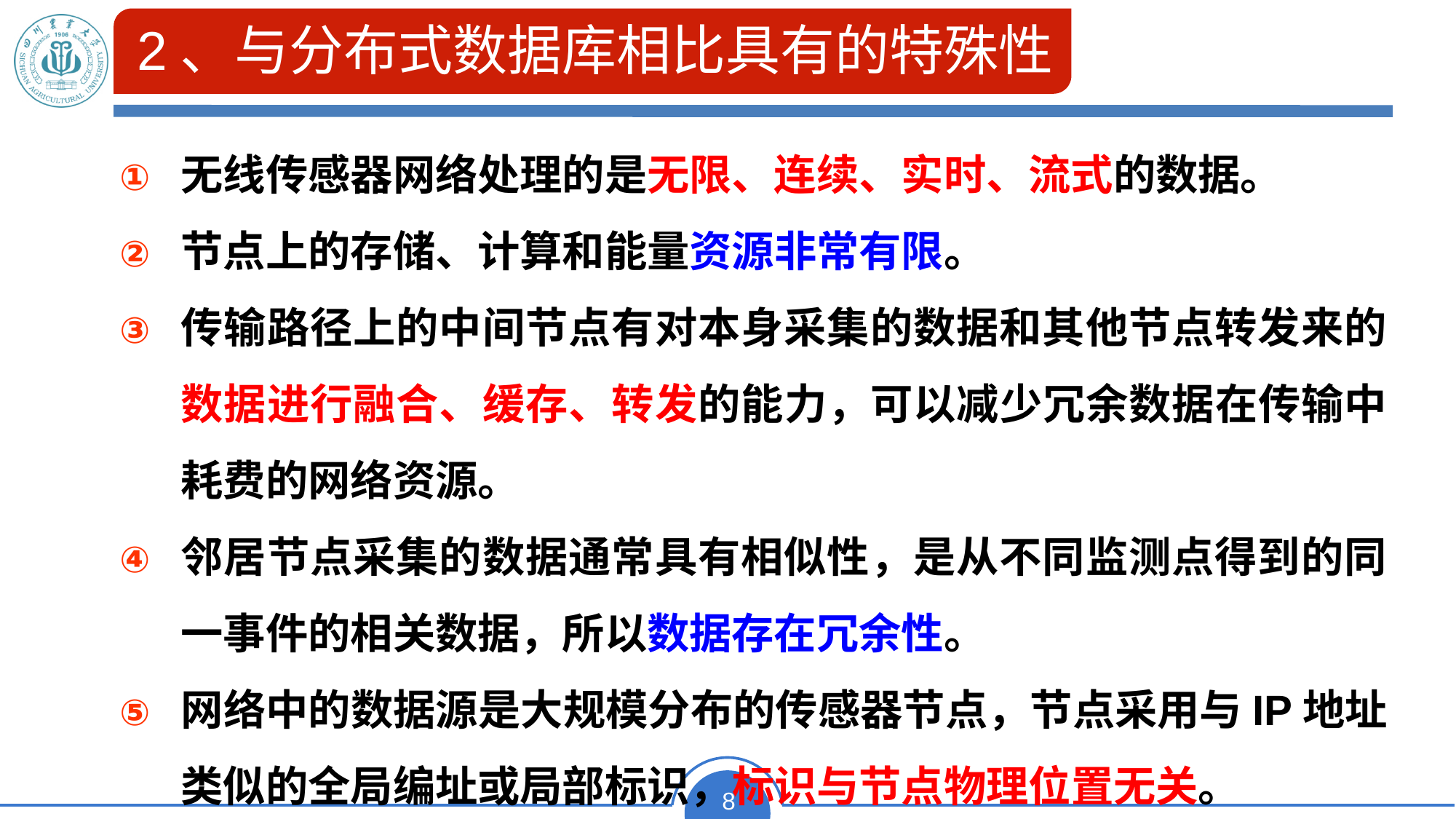

# 2、与分布式数据库相比具有的特殊性
无线传感器网络处理的是无限、连续、实时、流式的数据。
节点上的存储、计算和能量资源非常有限。
传输路径上的中间节点有对本身采集的数据和其他节点转发来的数据进行融合、缓存、转发的能力，可以减少冗余数据在传输中耗费的网络资源。
邻居节点采集的数据通常具有相似性，是从不同监测点得到的同一事件的相关数据，所以数据存在冗余性。
网络中的数据源是大规模分布的传感器节点，节点采用与IP地址类似的全局编址或局部标识，标识与节点物理位置无关。